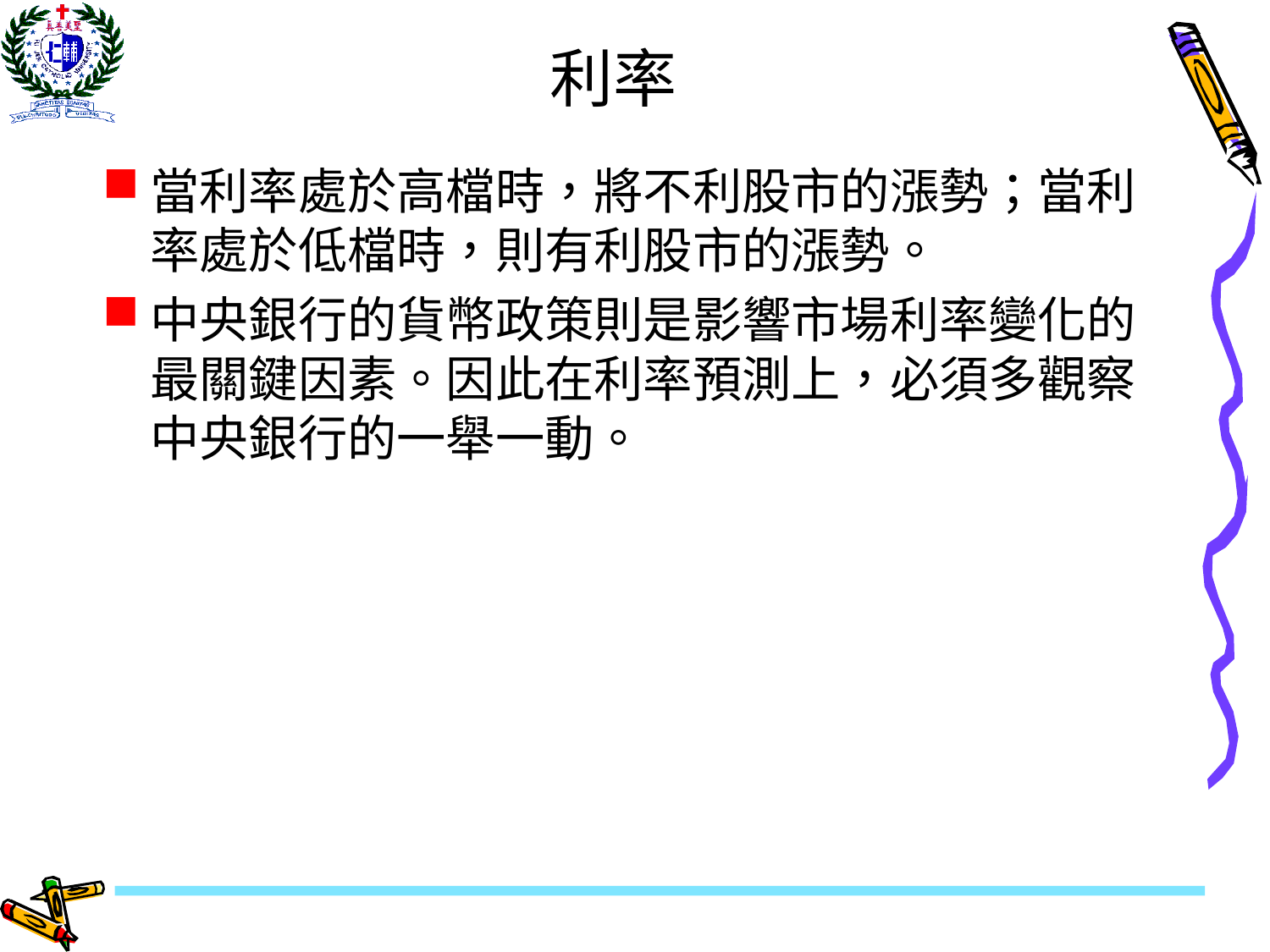

# 利率
當利率處於高檔時，將不利股市的漲勢；當利率處於低檔時，則有利股市的漲勢。
中央銀行的貨幣政策則是影響市場利率變化的最關鍵因素。因此在利率預測上，必須多觀察中央銀行的一舉一動。